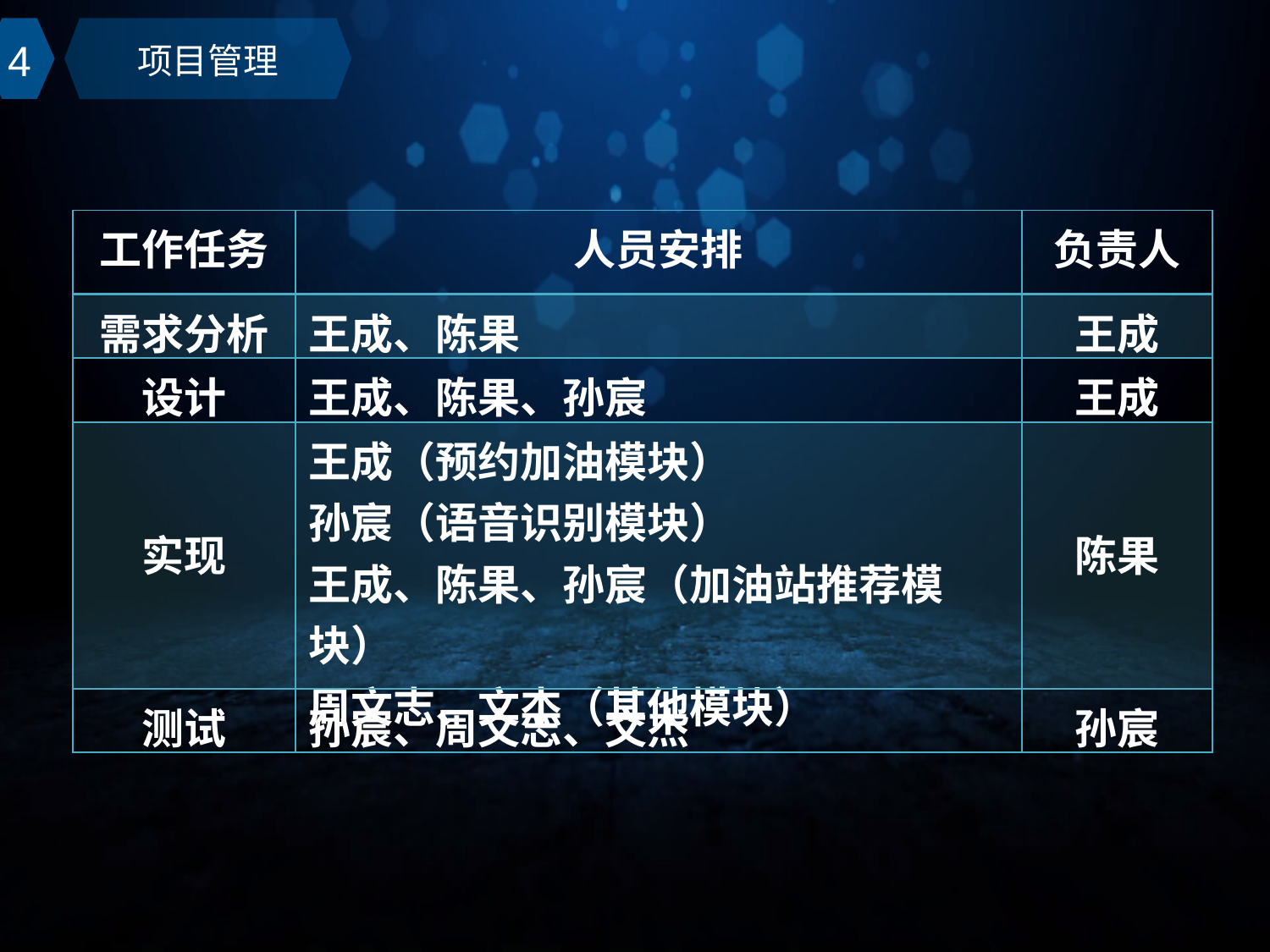

4

项目管理
| 工作任务 | 人员安排 | 负责人 |
| --- | --- | --- |
| 需求分析 | 王成、陈果 | 王成 |
| 设计 | 王成、陈果、孙宸 | 王成 |
| 实现 | 王成（预约加油模块） 孙宸（语音识别模块） 王成、陈果、孙宸（加油站推荐模块） 周文志、文杰（其他模块） | 陈果 |
| 测试 | 孙宸、周文志、文杰 | 孙宸 |